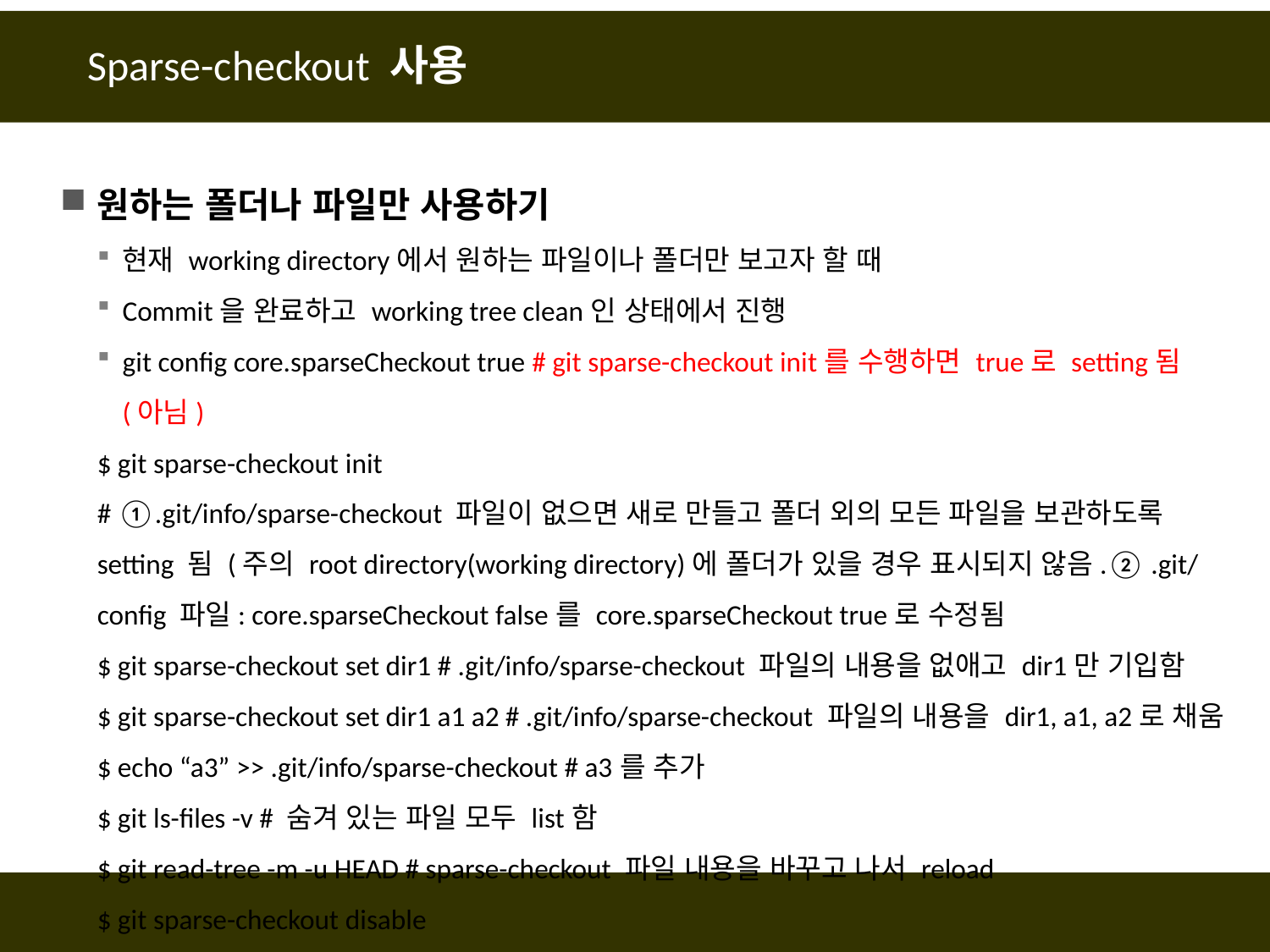

# Sparse-checkout 사용
원하는 폴더나 파일만 사용하기
현재 working directory에서 원하는 파일이나 폴더만 보고자 할 때
Commit을 완료하고 working tree clean인 상태에서 진행
git config core.sparseCheckout true # git sparse-checkout init를 수행하면 true로 setting됨 (아님)
$ git sparse-checkout init
# ①.git/info/sparse-checkout 파일이 없으면 새로 만들고 폴더 외의 모든 파일을 보관하도록 setting 됨 (주의 root directory(working directory)에 폴더가 있을 경우 표시되지 않음.② .git/config 파일: core.sparseCheckout false를 core.sparseCheckout true로 수정됨
$ git sparse-checkout set dir1 # .git/info/sparse-checkout 파일의 내용을 없애고 dir1만 기입함
$ git sparse-checkout set dir1 a1 a2 # .git/info/sparse-checkout 파일의 내용을 dir1, a1, a2로 채움
$ echo “a3” >> .git/info/sparse-checkout # a3를 추가
$ git ls-files -v # 숨겨 있는 파일 모두 list함
$ git read-tree -m -u HEAD # sparse-checkout 파일 내용을 바꾸고 나서 reload
$ git sparse-checkout disable